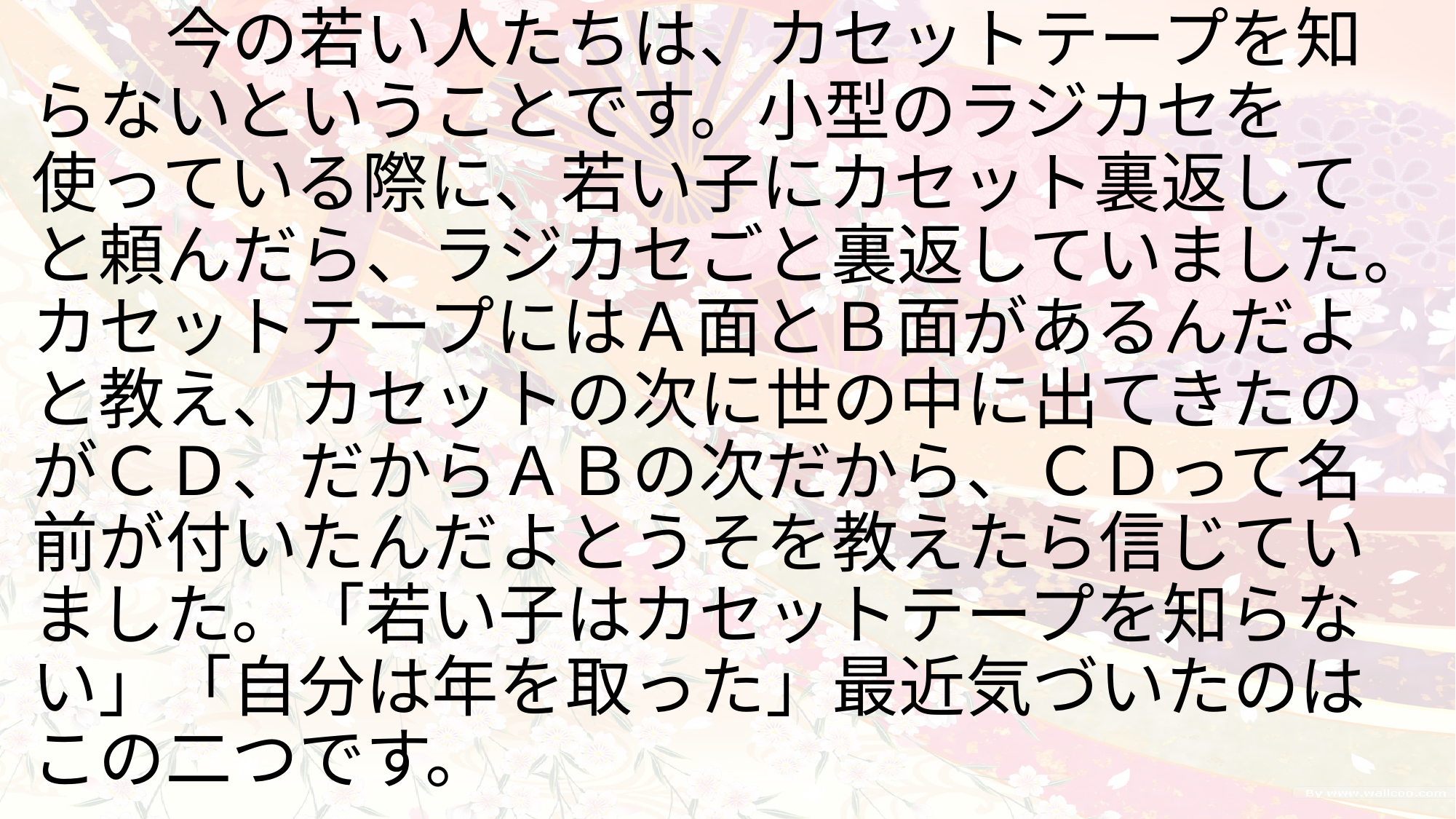

今の若い人たちは、カセットテープを知らないということです。小型のラジカセを使っている際に、若い子にカセット裏返してと頼んだら、ラジカセごと裏返していました。カセットテープにはＡ面とＢ面があるんだよと教え、カセットの次に世の中に出てきたのがＣＤ、だからＡＢの次だから、ＣＤって名前が付いたんだよとうそを教えたら信じていました。「若い子はカセットテープを知らない」「自分は年を取った」最近気づいたのはこの二つです。